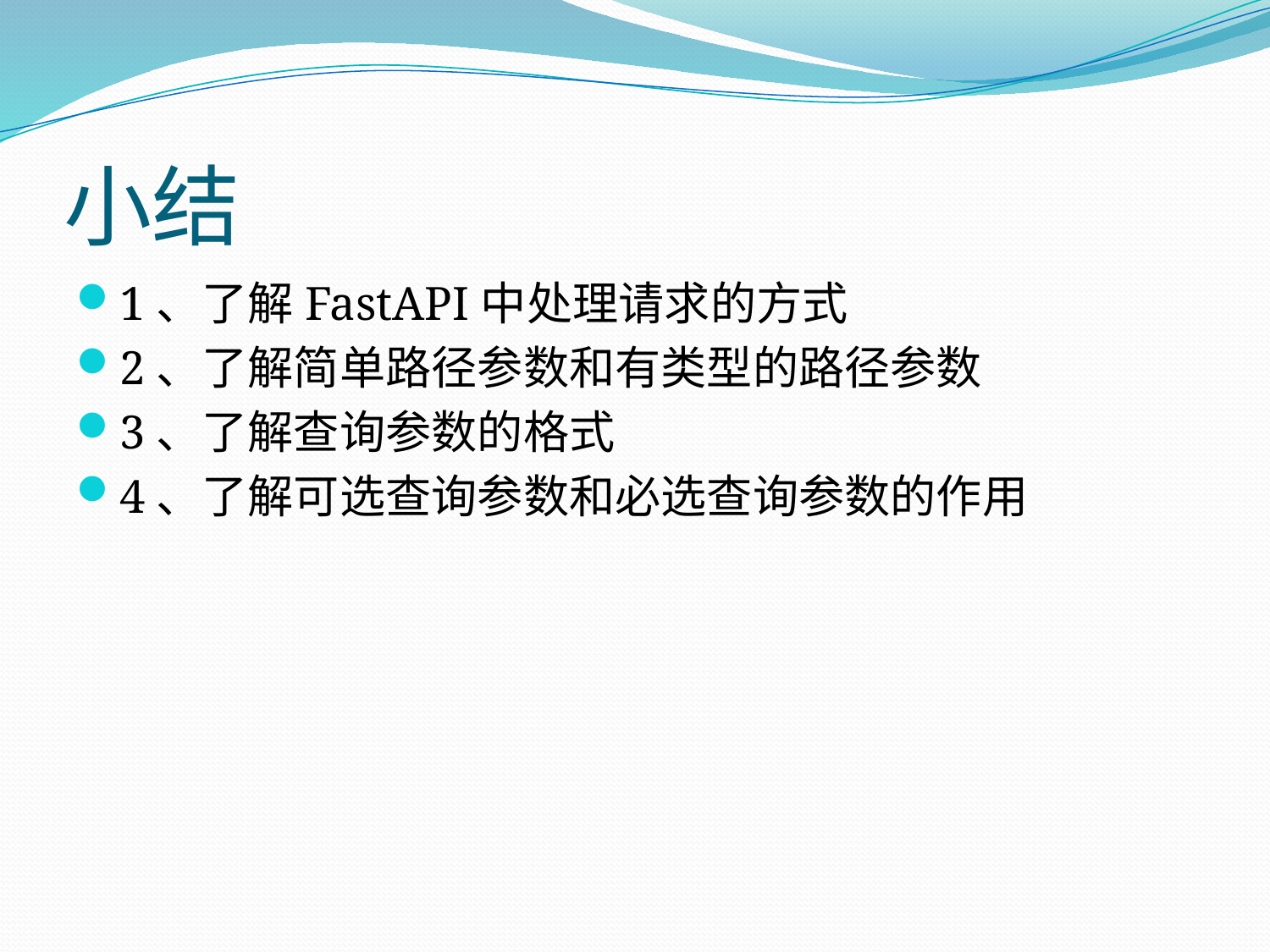

# 小结
1、了解FastAPI中处理请求的方式
2、了解简单路径参数和有类型的路径参数
3、了解查询参数的格式
4、了解可选查询参数和必选查询参数的作用